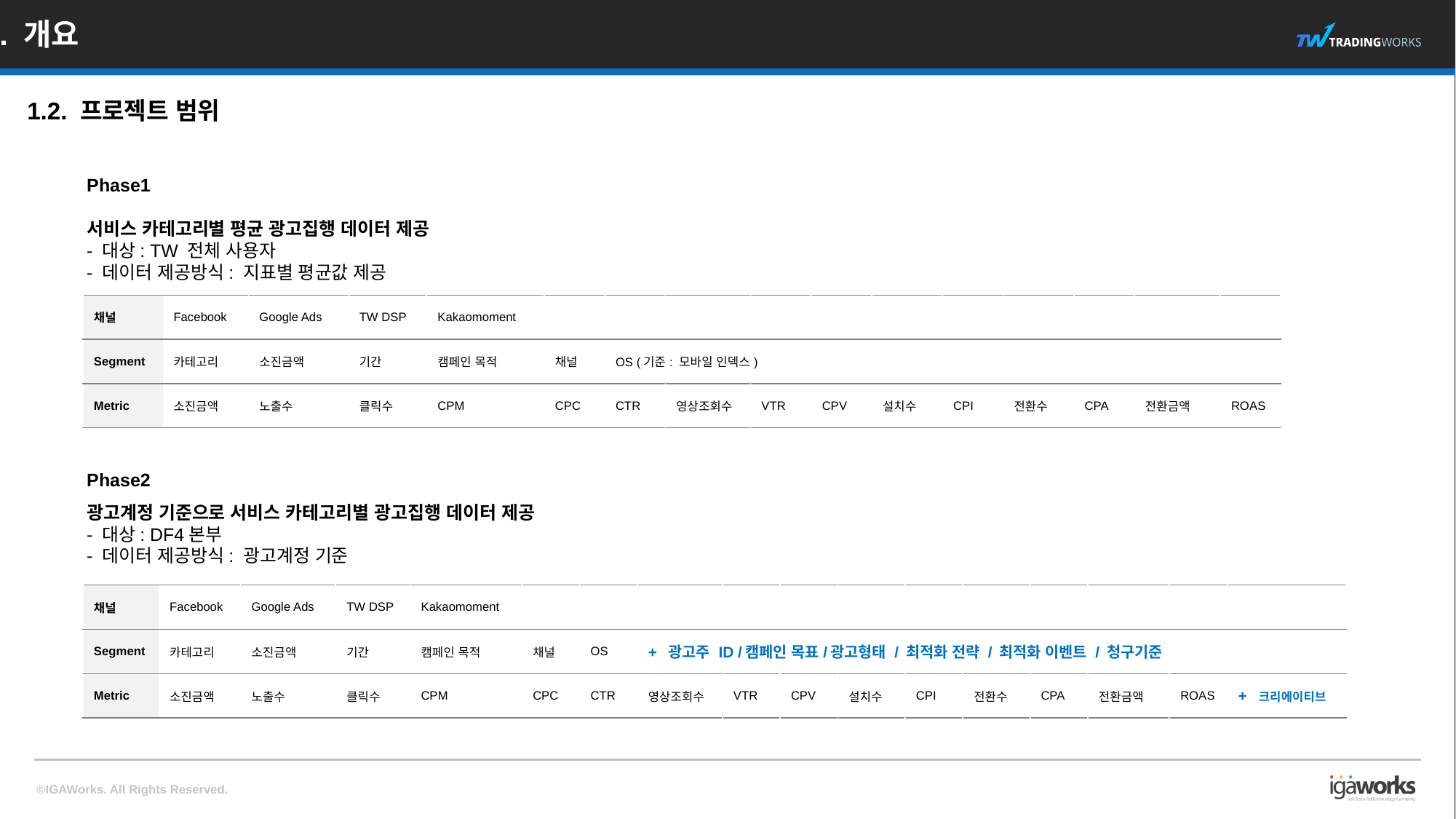

1. 개요
1.2. 프로젝트 범위

Phase1

서비스 카테고리별 평균 광고집행 데이터 제공
- 대상: TW 전체 사용자
- 데이터 제공방식: 지표별 평균값 제공

Phase2
광고계정 기준으로 서비스 카테고리별 광고집행 데이터 제공
- 대상: DF4본부
- 데이터 제공방식: 광고계정 기준
| 채널 | Facebook | Google Ads | TW DSP | Kakaomoment |  |  |  |  |  |  |  |  |  |  |  |
| --- | --- | --- | --- | --- | --- | --- | --- | --- | --- | --- | --- | --- | --- | --- | --- |
| Segment | 카테고리 | 소진금액 | 기간 | 캠페인 목적 | 채널 | OS (기준: 모바일 인덱스) |  |  |  |  |  |  |  |  |  |
| Metric | 소진금액 | 노출수 | 클릭수 | CPM | CPC | CTR | 영상조회수 | VTR | CPV | 설치수 | CPI | 전환수 | CPA | 전환금액 | ROAS |
| 채널 | Facebook | Google Ads | TW DSP | Kakaomoment |  |  |  |  |  |  |  |  |  |  |  |  |
| --- | --- | --- | --- | --- | --- | --- | --- | --- | --- | --- | --- | --- | --- | --- | --- | --- |
| Segment | 카테고리 | 소진금액 | 기간 | 캠페인 목적 | 채널 | OS | + 광고주 ID /캠페인 목표/광고형태 / 최적화 전략 / 최적화 이벤트 / 청구기준 |  |  |  |  |  |  |  |  |  |
| Metric | 소진금액 | 노출수 | 클릭수 | CPM | CPC | CTR | 영상조회수 | VTR | CPV | 설치수 | CPI | 전환수 | CPA | 전환금액 | ROAS | + 크리에이티브 |